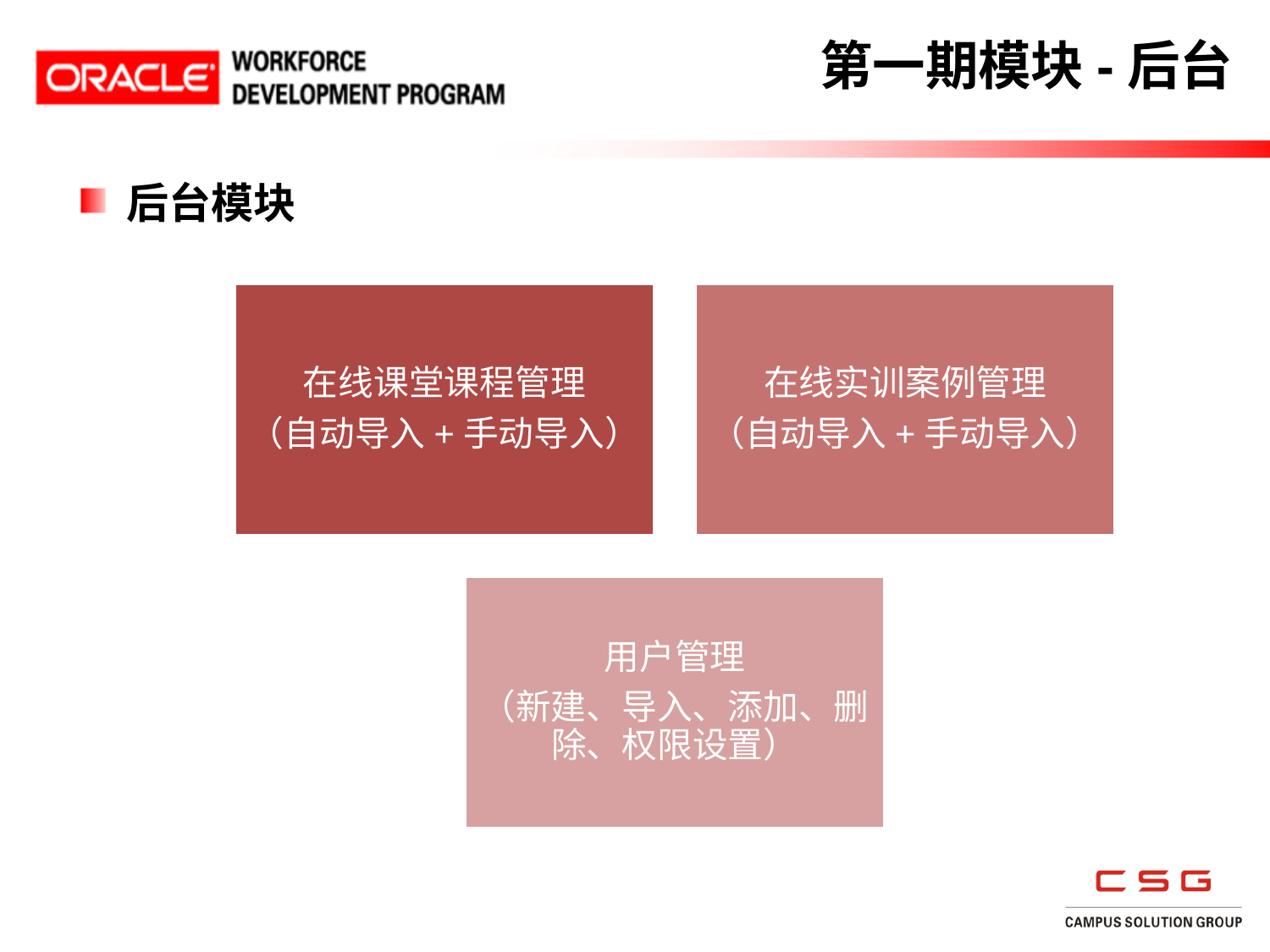

# 第一期模块-后台
后台模块

在线课堂课程管理
（自动导入+手动导入）
在线实训案例管理
（自动导入+手动导入）
用户管理
（新建、导入、添加、删除、权限设置）